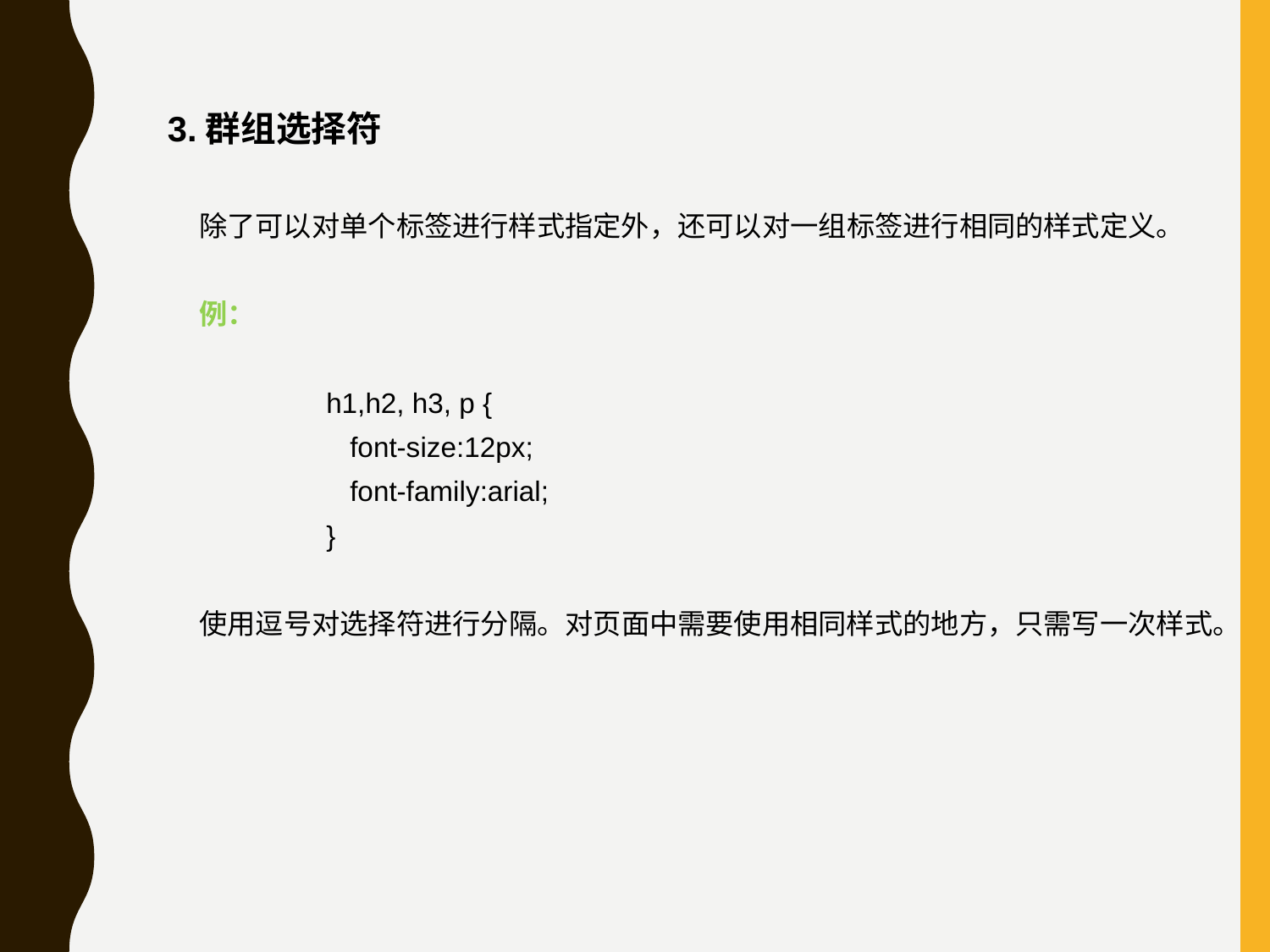

3.群组选择符

	除了可以对单个标签进行样式指定外，还可以对一组标签进行相同的样式定义。

	例：

		h1,h2, h3, p {
		   font-size:12px;
		   font-family:arial;
		}

	使用逗号对选择符进行分隔。对页面中需要使用相同样式的地方，只需写一次样式。